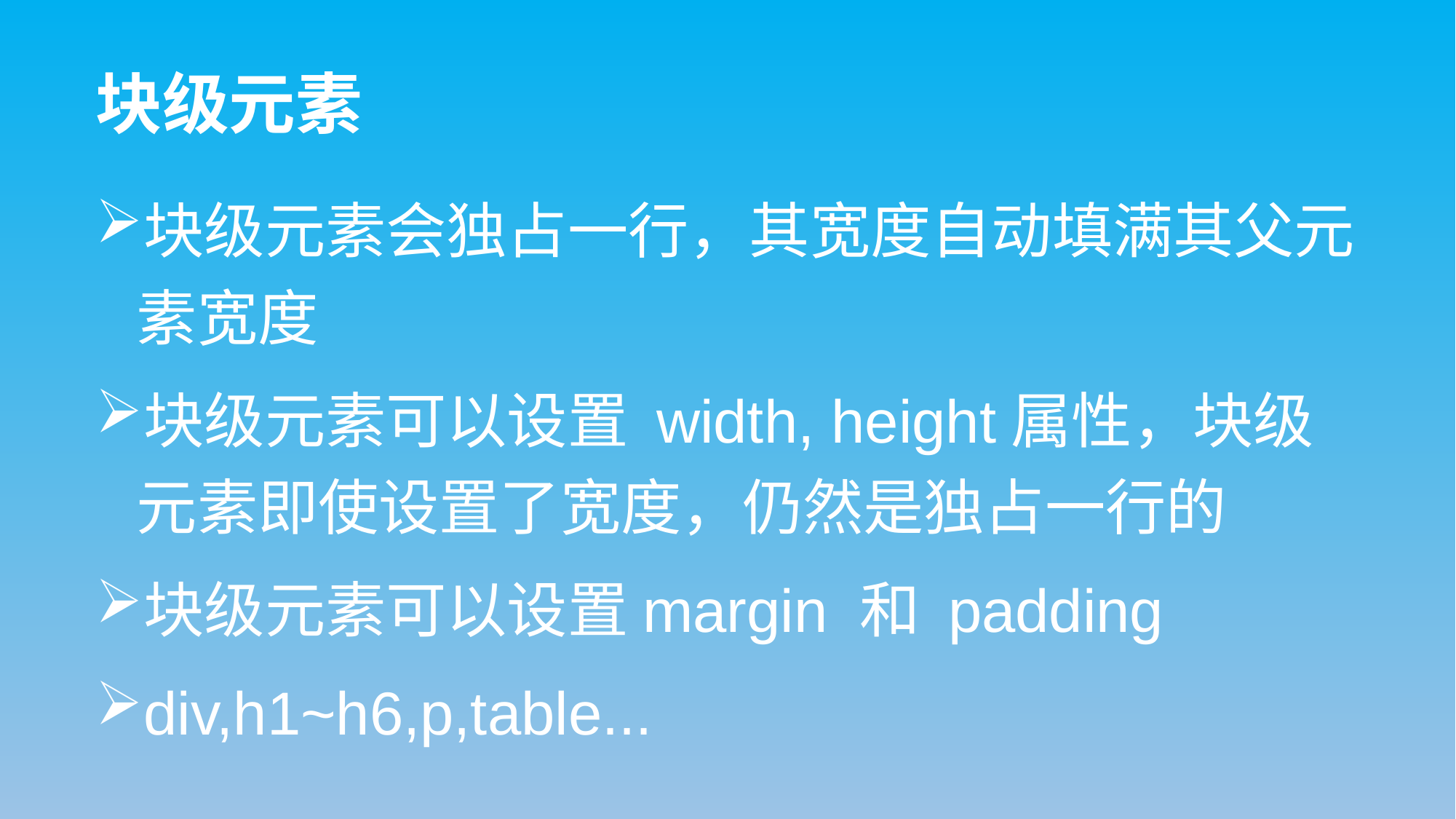

# 块级元素
块级元素会独占一行，其宽度自动填满其父元素宽度
块级元素可以设置 width, height属性，块级元素即使设置了宽度，仍然是独占一行的
块级元素可以设置margin 和 padding
div,h1~h6,p,table...